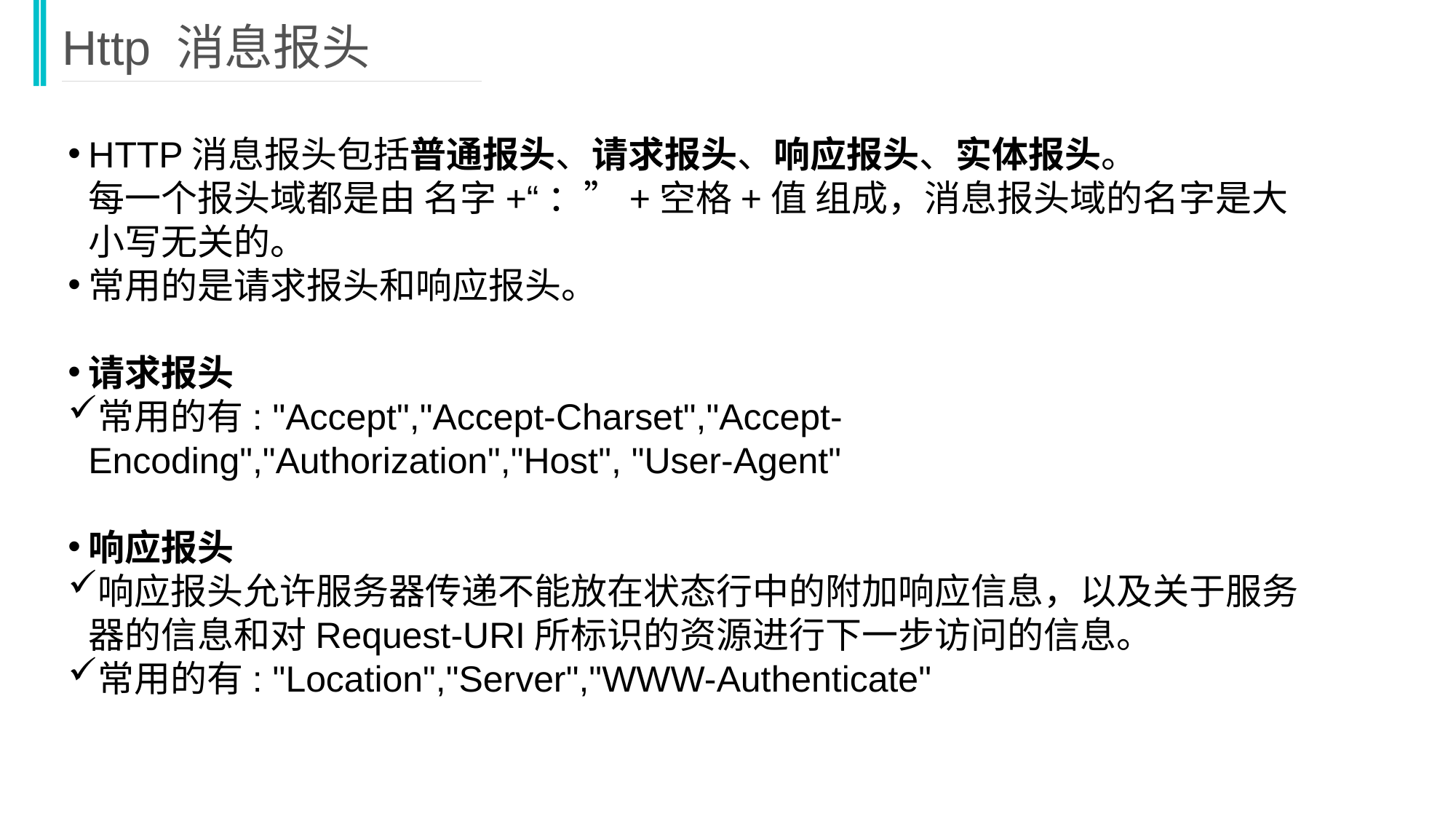

Http 消息报头

HTTP消息报头包括普通报头、请求报头、响应报头、实体报头。
每一个报头域都是由 名字+“：”+空格+值 组成，消息报头域的名字是大小写无关的。
常用的是请求报头和响应报头。

请求报头
常用的有: "Accept","Accept-Charset","Accept-Encoding","Authorization","Host", "User-Agent"

响应报头
响应报头允许服务器传递不能放在状态行中的附加响应信息，以及关于服务器的信息和对Request-URI所标识的资源进行下一步访问的信息。
常用的有: "Location","Server","WWW-Authenticate"